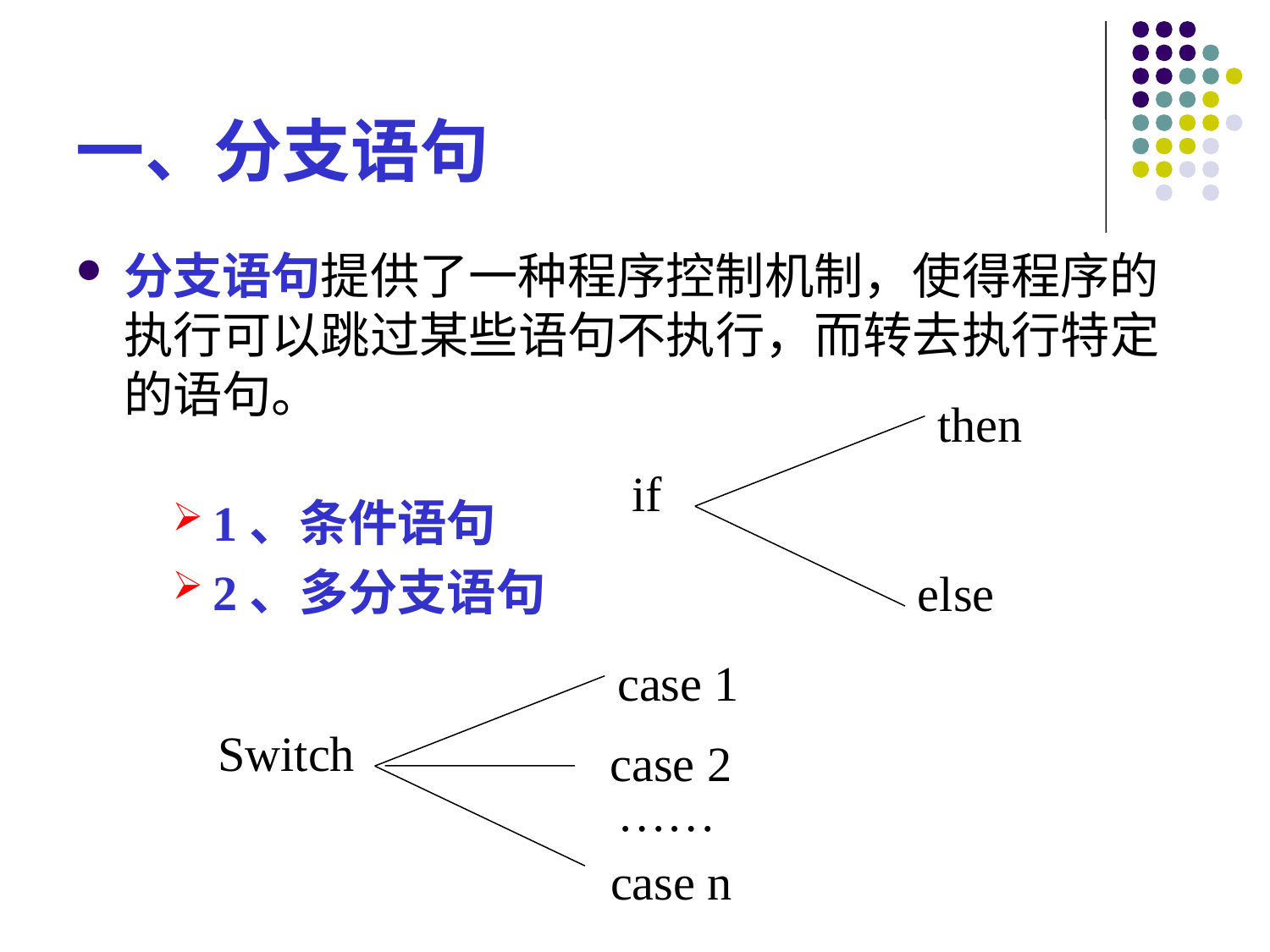

# 一、分支语句
分支语句提供了一种程序控制机制，使得程序的执行可以跳过某些语句不执行，而转去执行特定的语句。
1、条件语句
2、多分支语句
then

if

else
case 1

Switch
case 2

……
case n
3